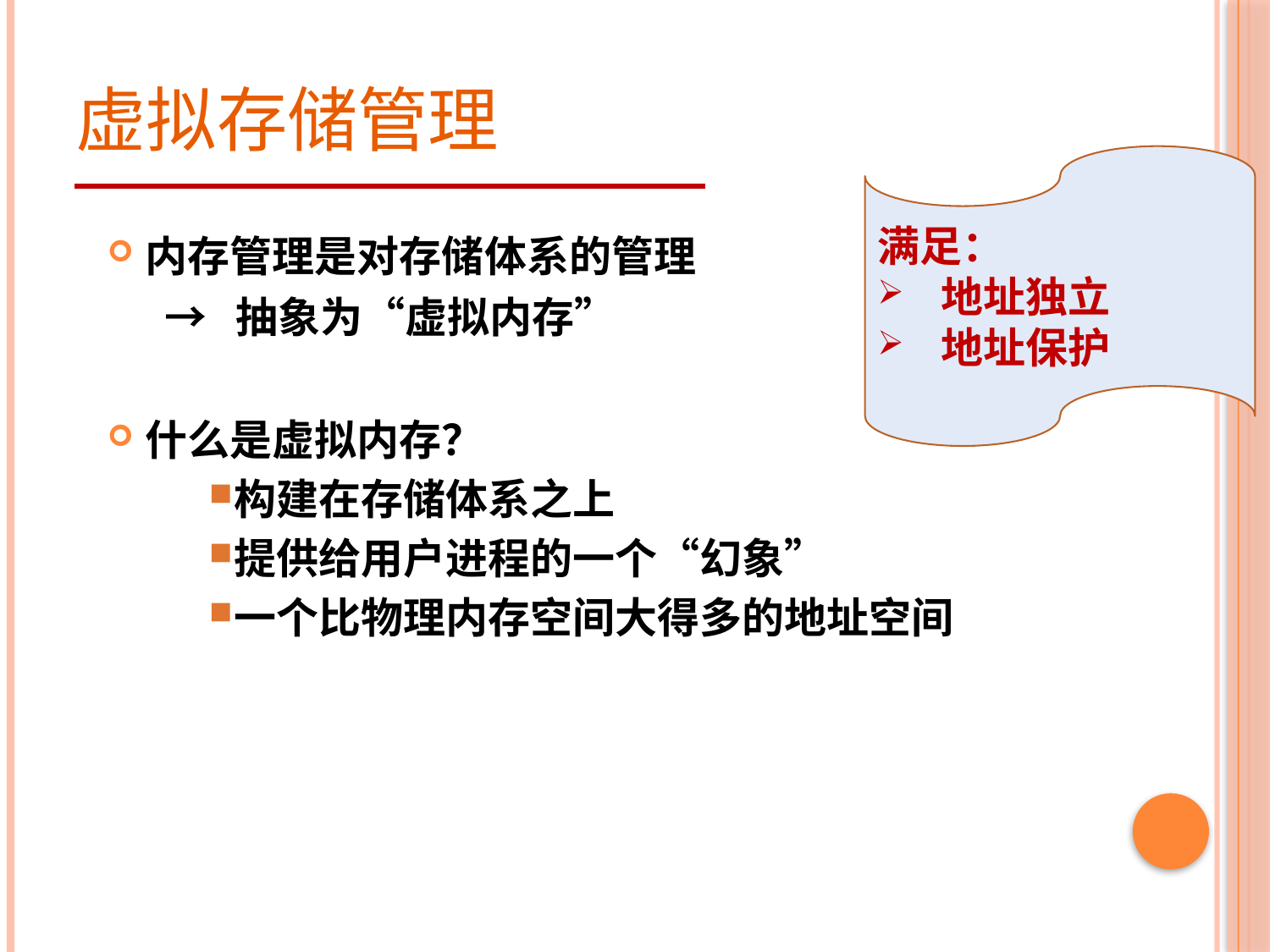

# 虚拟存储管理
满足：
地址独立
地址保护
内存管理是对存储体系的管理
      →  抽象为“虚拟内存”

什么是虚拟内存？
构建在存储体系之上
提供给用户进程的一个“幻象”
一个比物理内存空间大得多的地址空间